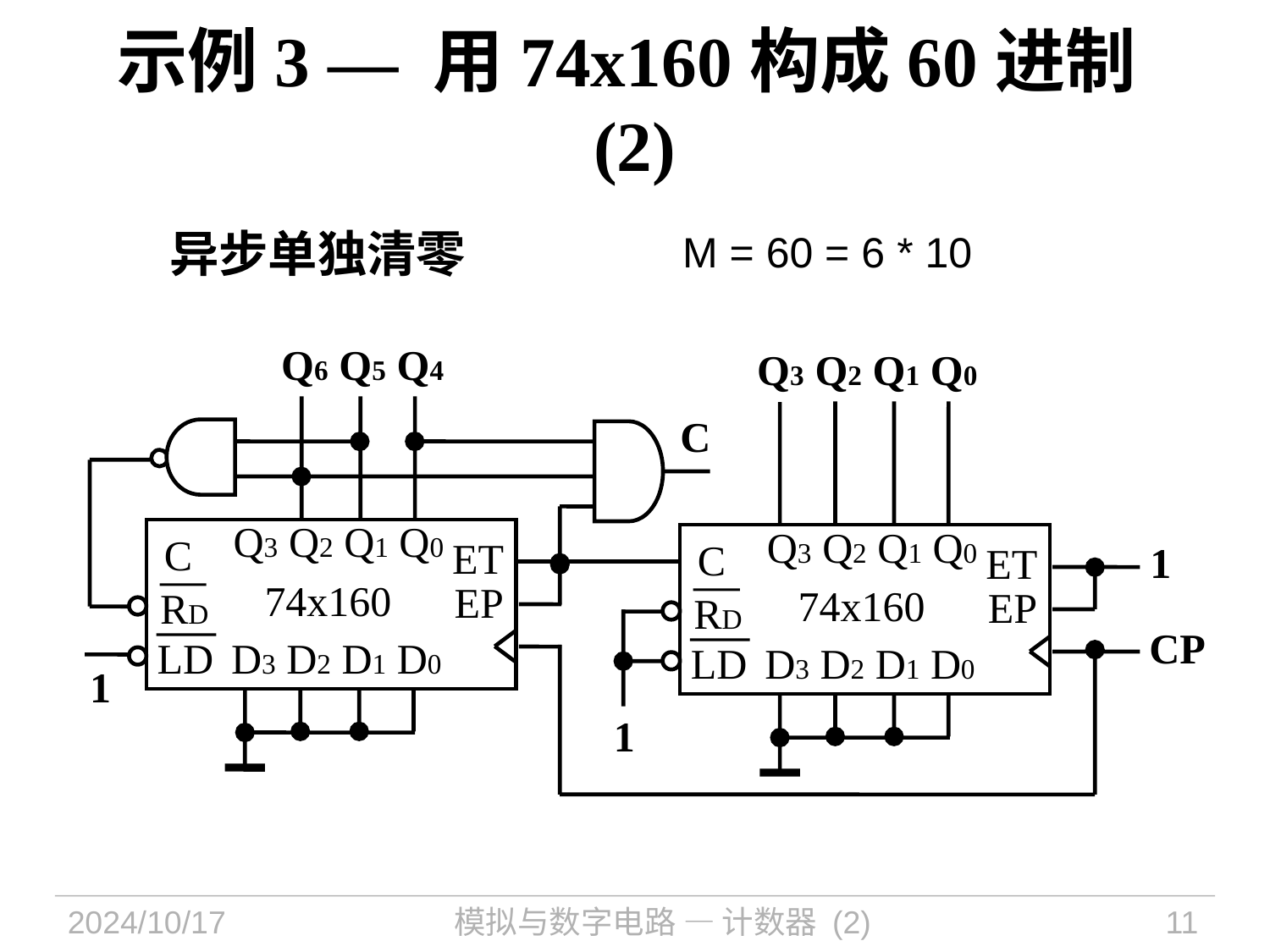

# 示例3 — 用74x160构成60进制(2)
异步单独清零
M = 60 = 6 * 10
Q6 Q5 Q4
Q3 Q2 Q1 Q0

C

Q3 Q2 Q1 Q0
Q3 Q2 Q1 Q0

C

ET
C
ET
1

74x160
EP
74x160
EP
RD
RD

LD
D3 D2 D1 D0
CP
LD
D3 D2 D1 D0

1

1

2024/10/17
模拟与数字电路 — 计数器 (2)
11